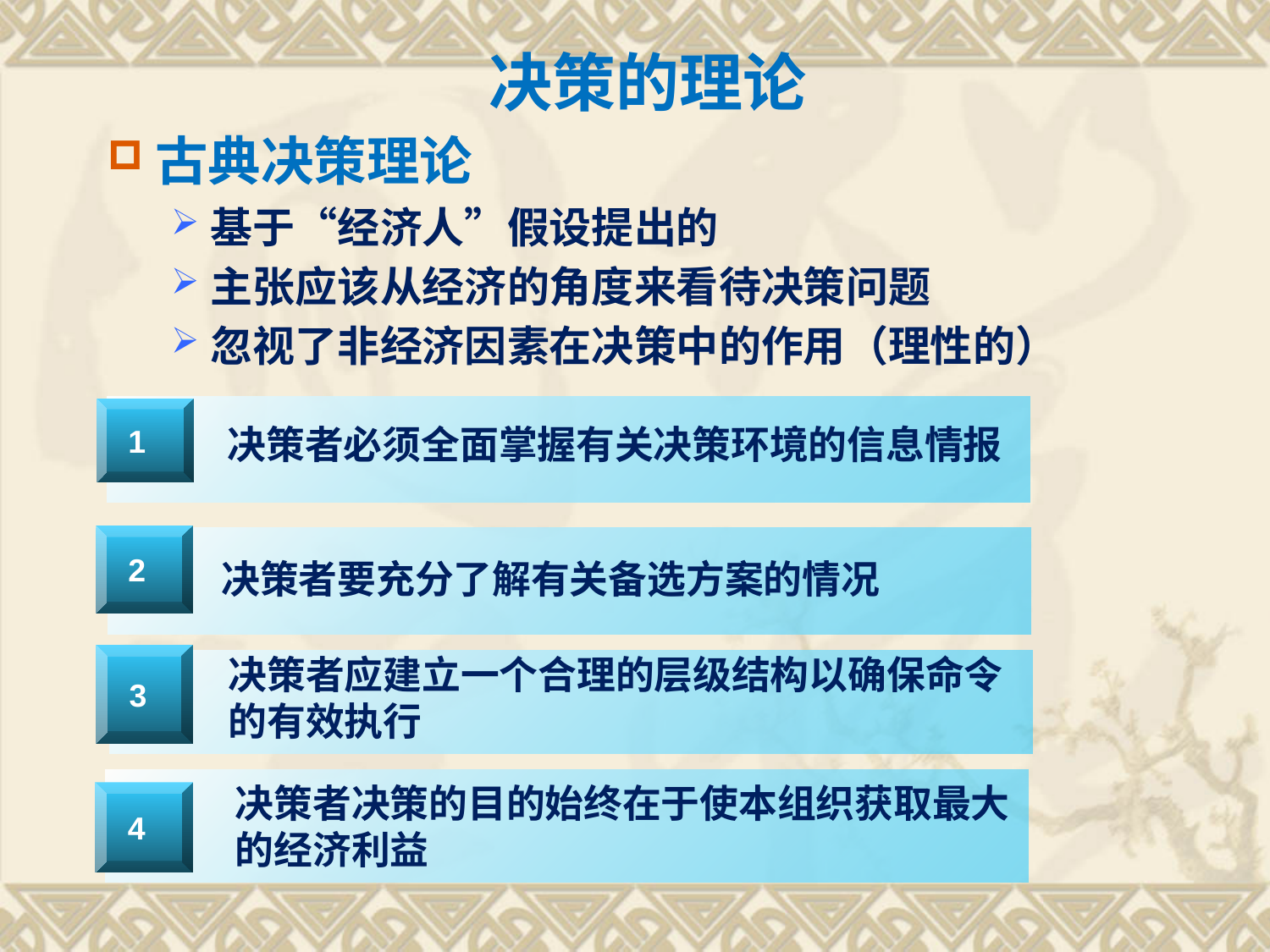

决策的理论
古典决策理论
基于“经济人”假设提出的
主张应该从经济的角度来看待决策问题
忽视了非经济因素在决策中的作用（理性的）

决策者必须全面掌握有关决策环境的信息情报
 1
 2

决策者要充分了解有关备选方案的情况
 3

决策者应建立一个合理的层级结构以确保命令
的有效执行
决策者决策的目的始终在于使本组织获取最大
的经济利益

 4